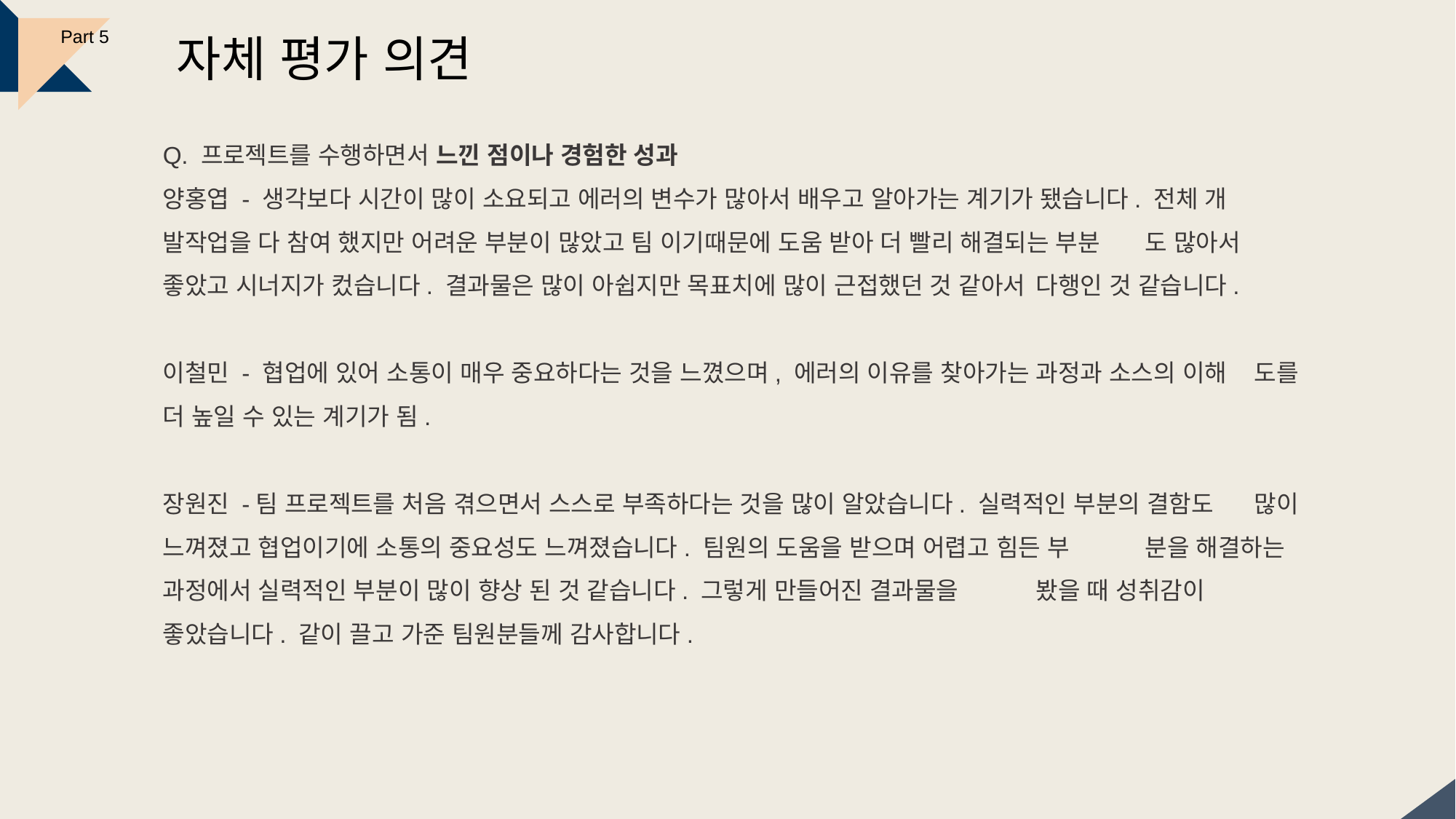

Part 5
자체 평가 의견
Q. 프로젝트를 수행하면서 느낀 점이나 경험한 성과
양홍엽 - 생각보다 시간이 많이 소요되고 에러의 변수가 많아서 배우고 알아가는 계기가 됐습니다. 전체 개	발작업을 다 참여 했지만 어려운 부분이 많았고 팀 이기때문에 도움 받아 더 빨리 해결되는 부분	도 많아서 좋았고 시너지가 컸습니다. 결과물은 많이 아쉽지만 목표치에 많이 근접했던 것 같아서 	다행인 것 같습니다.

이철민 - 협업에 있어 소통이 매우 중요하다는 것을 느꼈으며, 에러의 이유를 찾아가는 과정과 소스의 이해	도를 더 높일 수 있는 계기가 됨.

장원진 -팀 프로젝트를 처음 겪으면서 스스로 부족하다는 것을 많이 알았습니다. 실력적인 부분의 결함도 	많이 느껴졌고 협업이기에 소통의 중요성도 느껴졌습니다. 팀원의 도움을 받으며 어렵고 힘든 부	분을 해결하는 과정에서 실력적인 부분이 많이 향상 된 것 같습니다. 그렇게 만들어진 결과물을 	봤을 때 성취감이 좋았습니다. 같이 끌고 가준 팀원분들께 감사합니다.